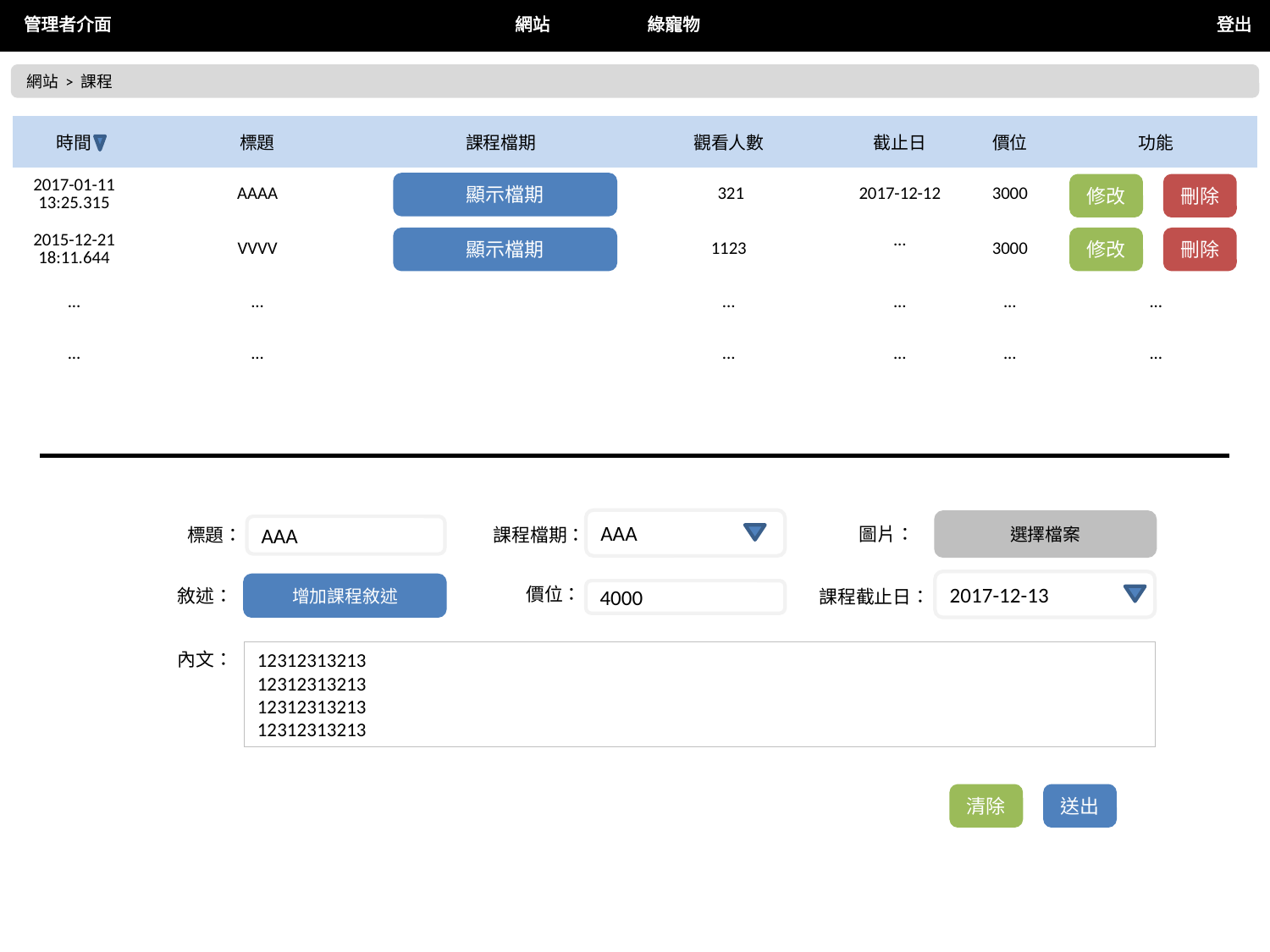

綠寵物
網站
登出
管理者介面
網站 > 課程
| 時間 | 標題 | 課程檔期 | 觀看人數 | 截止日 | 價位 | 功能 |
| --- | --- | --- | --- | --- | --- | --- |
| 2017-01-11 13:25.315 | AAAA |  | 321 | 2017-12-12 | 3000 |  |
| 2015-12-21 18:11.644 | VVVV |  | 1123 | ... | 3000 |  |
| ... | ... |  | ... | ... | ... | ... |
| ... | ... |  | ... | ... | ... | ... |

顯示檔期
修改
刪除
顯示檔期
修改
刪除
AAA
選擇檔案
AAA
圖片：
標題：
課程檔期：

2017-12-13
增加課程敘述
價位：
敘述：
課程截止日：
4000

內文：
12312313213
12312313213
12312313213
12312313213
清除
送出